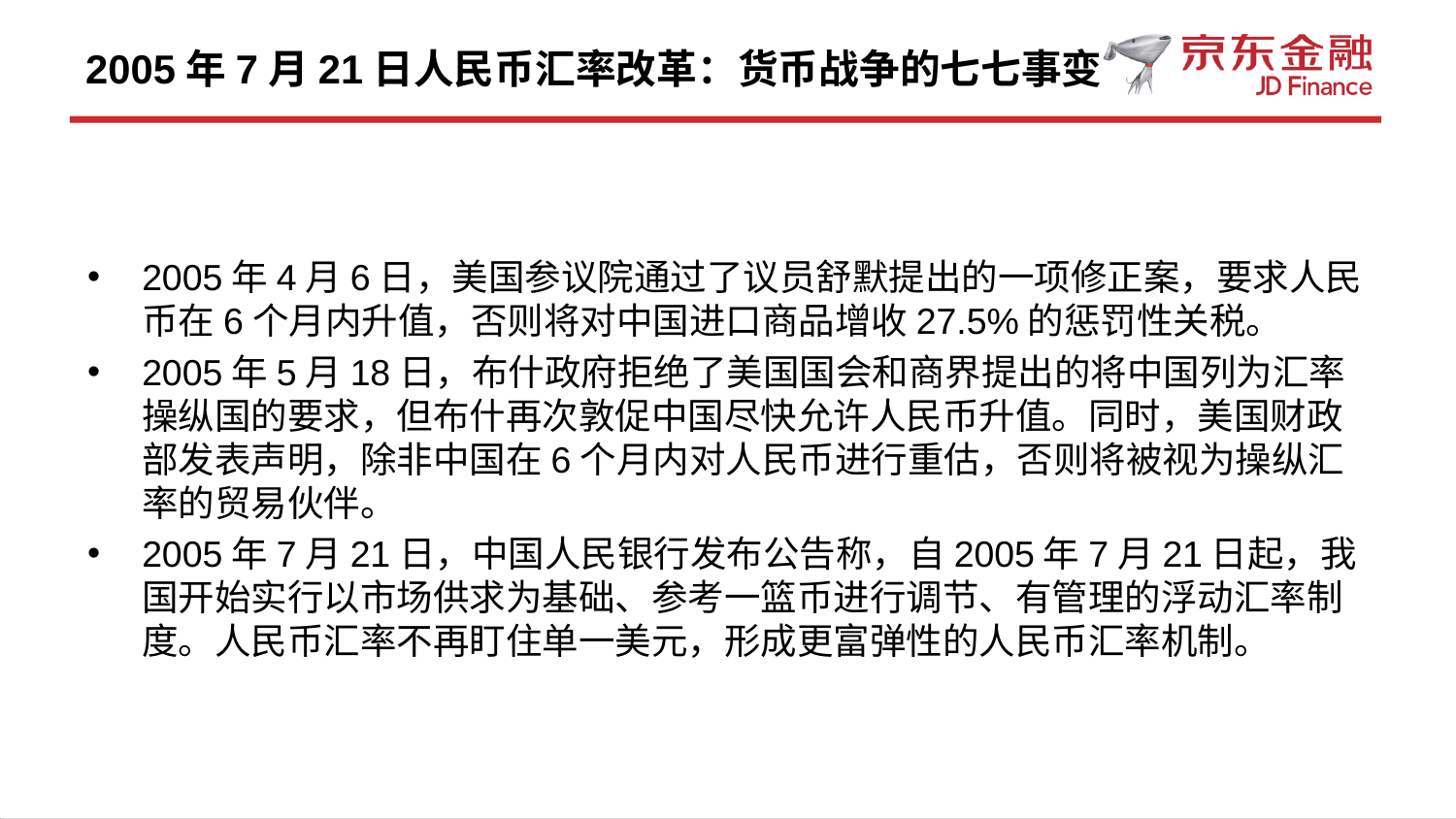

# 2005年7月21日人民币汇率改革：货币战争的七七事变
2005年4月6日，美国参议院通过了议员舒默提出的一项修正案，要求人民币在6个月内升值，否则将对中国进口商品增收27.5%的惩罚性关税。
2005年5月18日，布什政府拒绝了美国国会和商界提出的将中国列为汇率操纵国的要求，但布什再次敦促中国尽快允许人民币升值。同时，美国财政部发表声明，除非中国在6个月内对人民币进行重估，否则将被视为操纵汇率的贸易伙伴。
2005年7月21日，中国人民银行发布公告称，自2005年7月21日起，我国开始实行以市场供求为基础、参考一篮币进行调节、有管理的浮动汇率制度。人民币汇率不再盯住单一美元，形成更富弹性的人民币汇率机制。